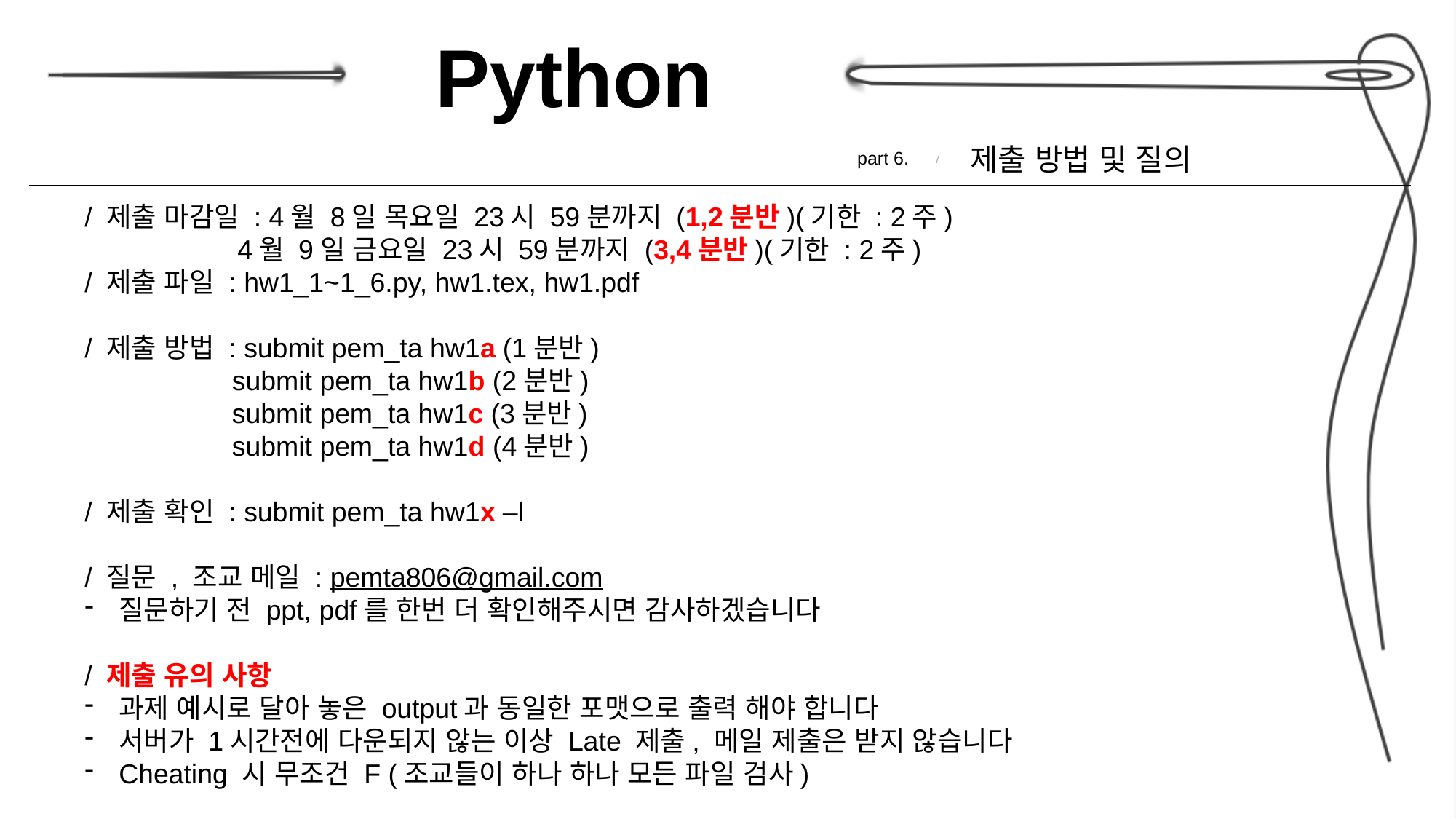

Python
제출 방법 및 질의
part 6.
/ 제출 마감일 : 4월 8일 목요일 23시 59분까지 (1,2분반)(기한 : 2주)
                    4월 9일 금요일 23시 59분까지 (3,4분반)(기한 : 2주)
/ 제출 파일 : hw1_1~1_6.py, hw1.tex, hw1.pdf

/ 제출 방법 : submit pem_ta hw1a (1분반)
	     submit pem_ta hw1b (2분반)
	     submit pem_ta hw1c (3분반)
	     submit pem_ta hw1d (4분반)

/ 제출 확인 : submit pem_ta hw1x –l

/ 질문 , 조교 메일 : pemta806@gmail.com
질문하기 전 ppt, pdf를 한번 더 확인해주시면 감사하겠습니다

/ 제출 유의 사항
과제 예시로 달아 놓은 output과 동일한 포맷으로 출력 해야 합니다
서버가 1시간전에 다운되지 않는 이상 Late 제출, 메일 제출은 받지 않습니다
Cheating 시 무조건 F (조교들이 하나 하나 모든 파일 검사)